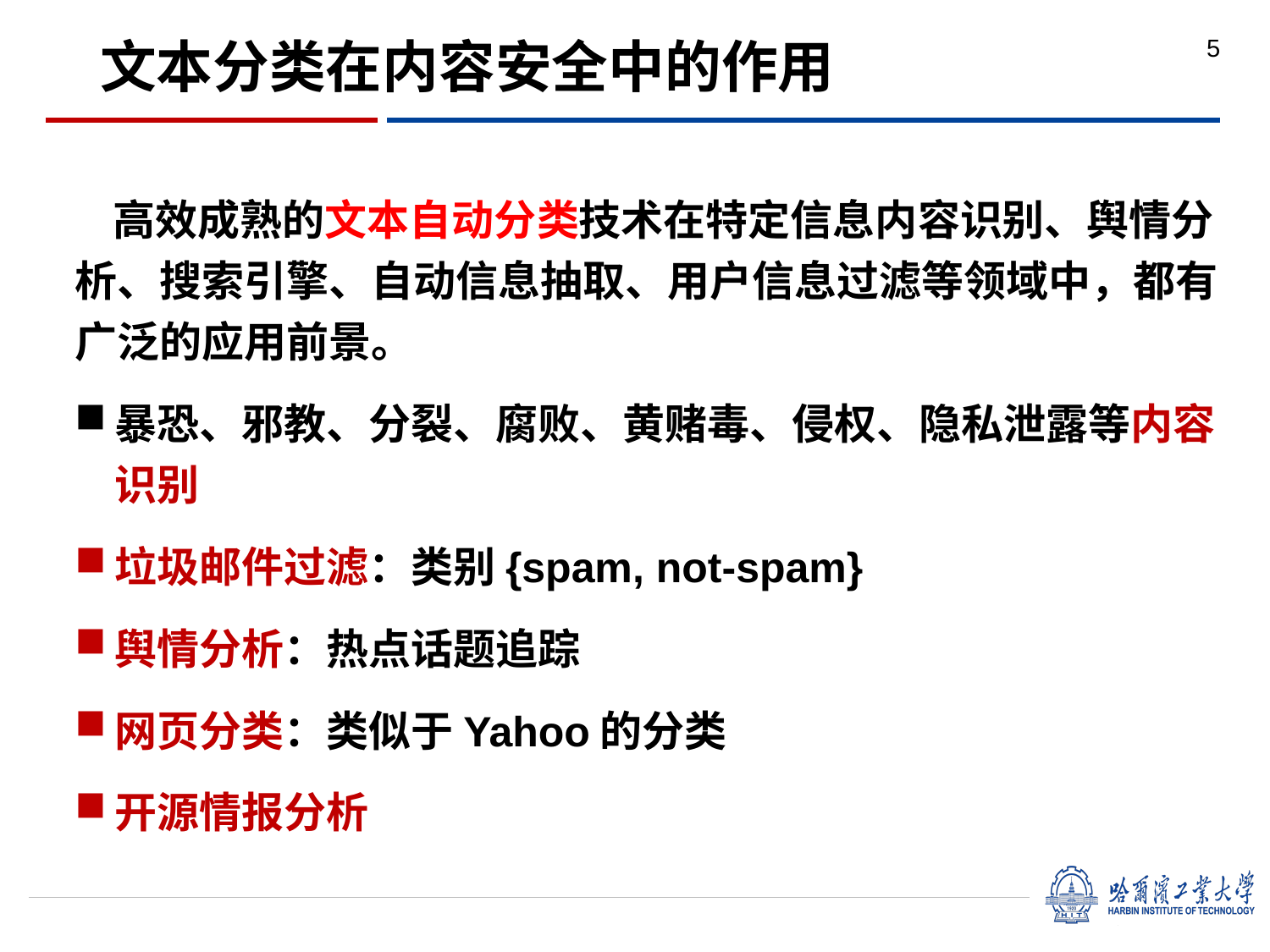

# 文本分类在内容安全中的作用
5
   高效成熟的文本自动分类技术在特定信息内容识别、舆情分析、搜索引擎、自动信息抽取、用户信息过滤等领域中，都有广泛的应用前景。
暴恐、邪教、分裂、腐败、黄赌毒、侵权、隐私泄露等内容识别
垃圾邮件过滤：类别{spam, not-spam}
舆情分析：热点话题追踪
网页分类：类似于Yahoo的分类
开源情报分析